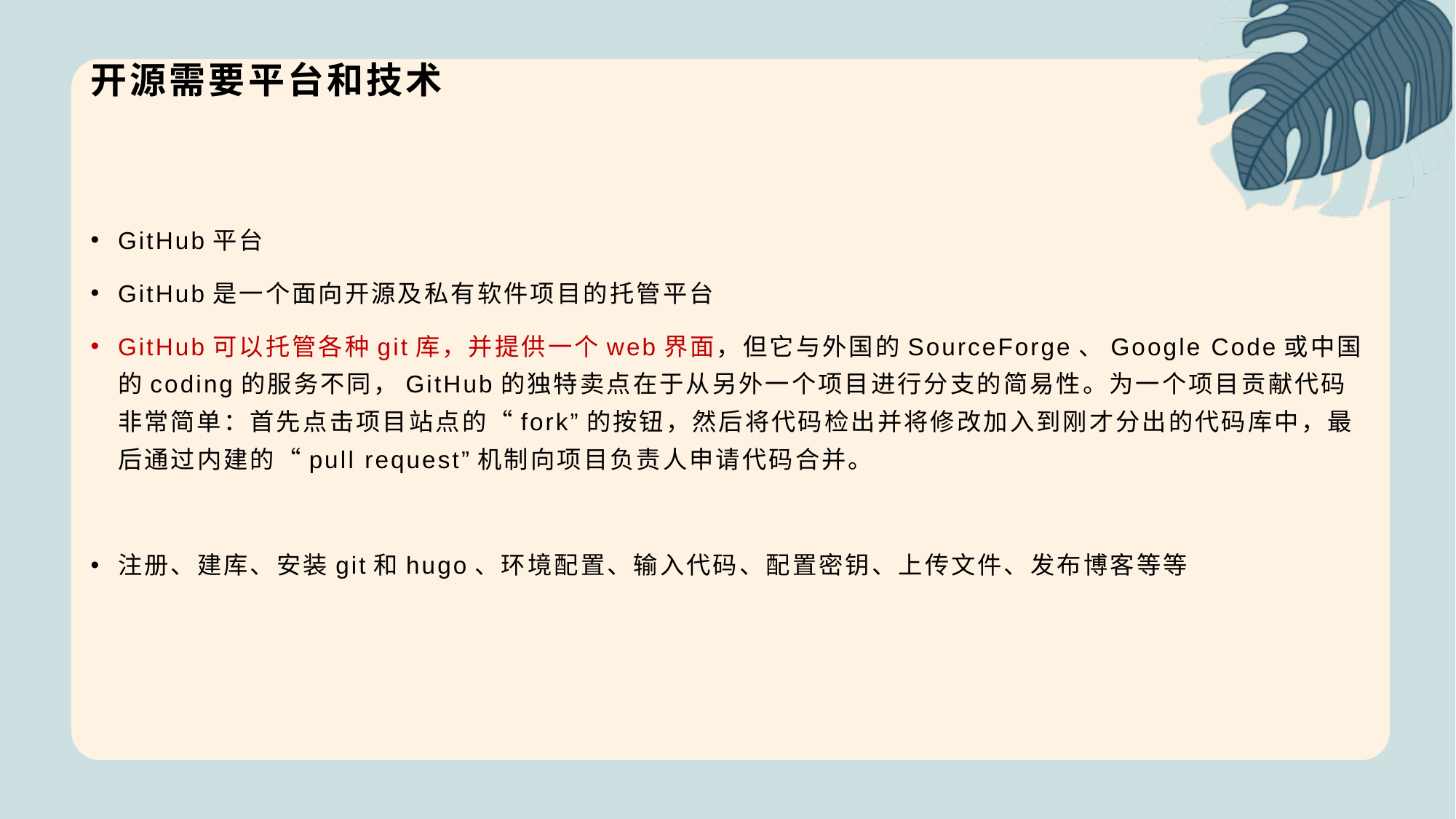

# 开源需要平台和技术

GitHub平台
GitHub是一个面向开源及私有软件项目的托管平台
GitHub可以托管各种git库，并提供一个web界面，但它与外国的SourceForge、Google Code或中国的coding的服务不同，GitHub的独特卖点在于从另外一个项目进行分支的简易性。为一个项目贡献代码非常简单：首先点击项目站点的“fork”的按钮，然后将代码检出并将修改加入到刚才分出的代码库中，最后通过内建的“pull request”机制向项目负责人申请代码合并。

注册、建库、安装git和hugo、环境配置、输入代码、配置密钥、上传文件、发布博客等等